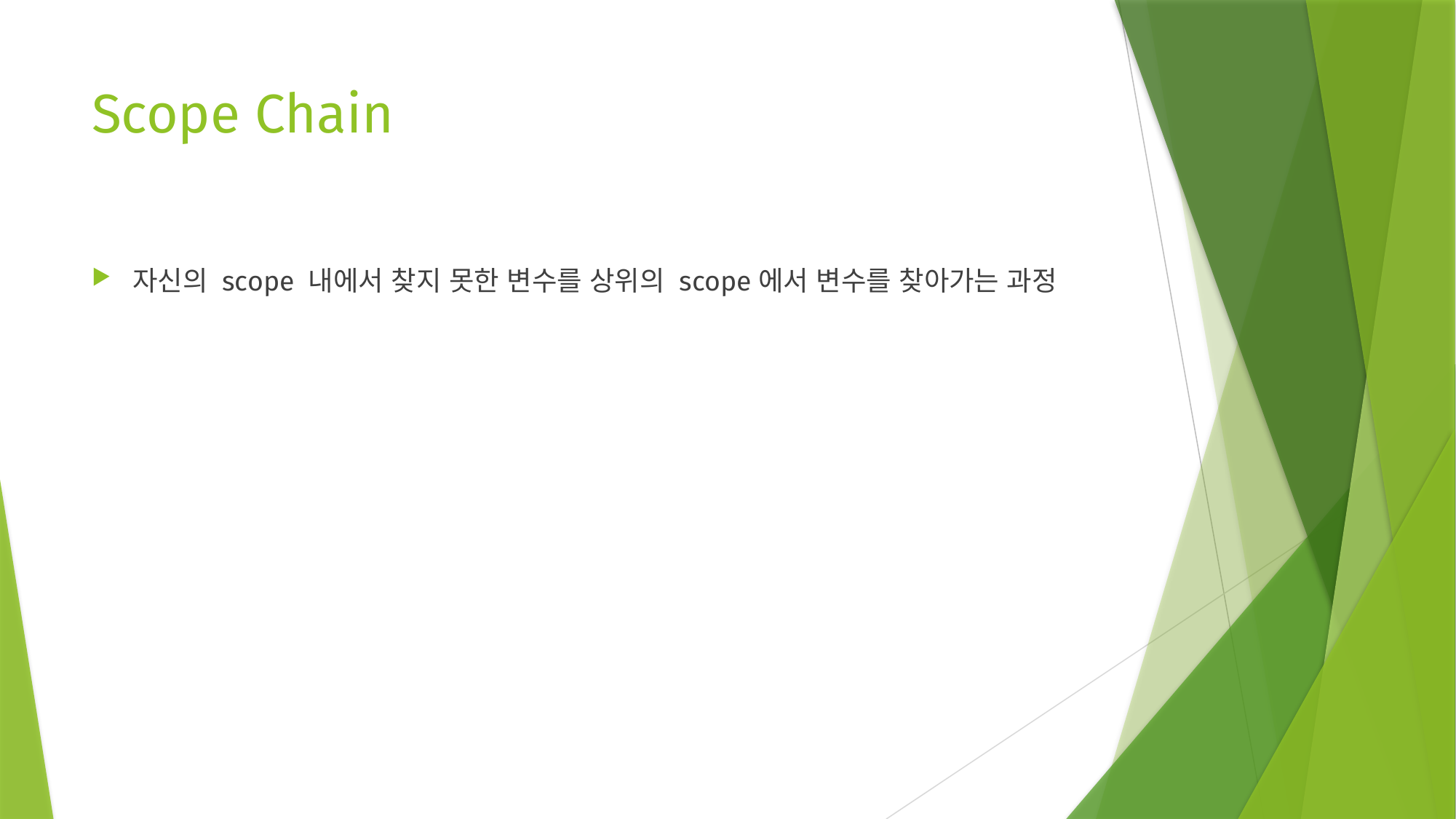

# Scope Chain
자신의 scope 내에서 찾지 못한 변수를 상위의 scope에서 변수를 찾아가는 과정